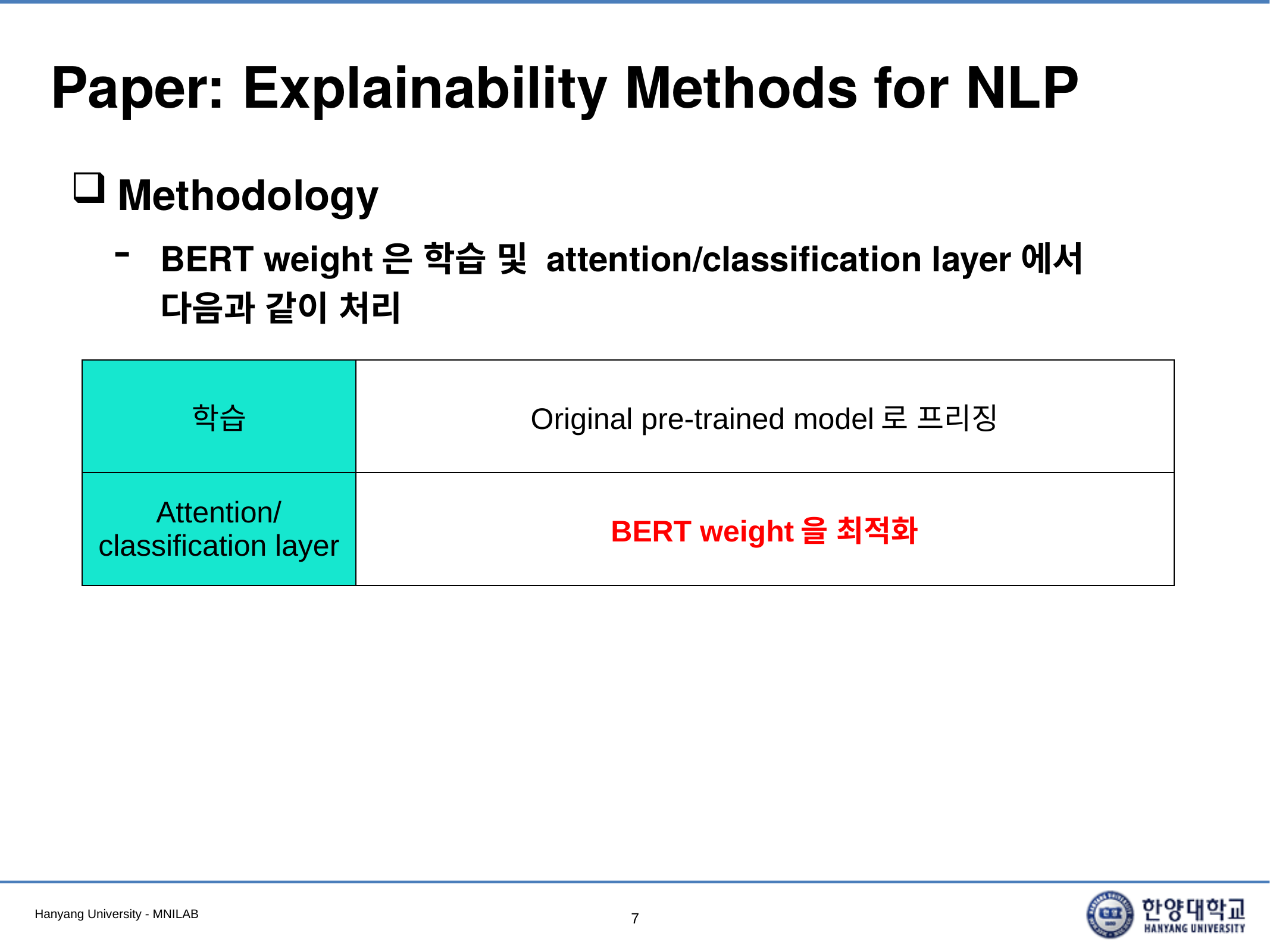

# Paper: Explainability Methods for NLP
Methodology
BERT weight은 학습 및 attention/classification layer에서 다음과 같이 처리
| 학습 | Original pre-trained model로 프리징 |
| --- | --- |
| Attention/classification layer | BERT weight을 최적화 |
7